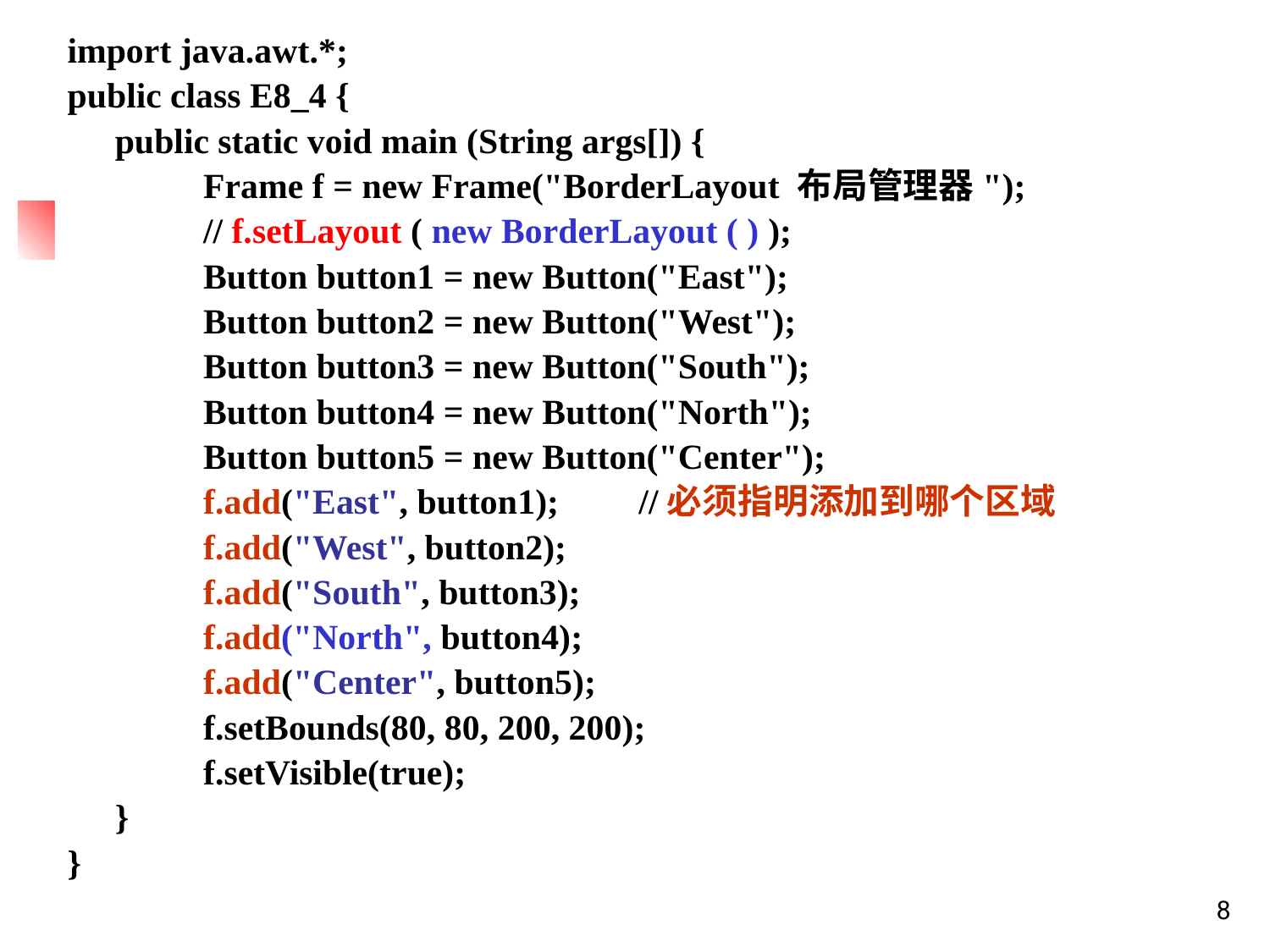

import java.awt.*;
public class E8_4 {
 	public static void main (String args[]) {
 Frame f = new Frame("BorderLayout 布局管理器");
 // f.setLayout ( new BorderLayout ( ) );
 Button button1 = new Button("East");
 Button button2 = new Button("West");
 Button button3 = new Button("South");
 Button button4 = new Button("North");
 Button button5 = new Button("Center");
 f.add("East", button1);         //必须指明添加到哪个区域
 f.add("West", button2);
 f.add("South", button3);
 f.add("North", button4);
 f.add("Center", button5);
 f.setBounds(80, 80, 200, 200);
 f.setVisible(true);
	}
}
18